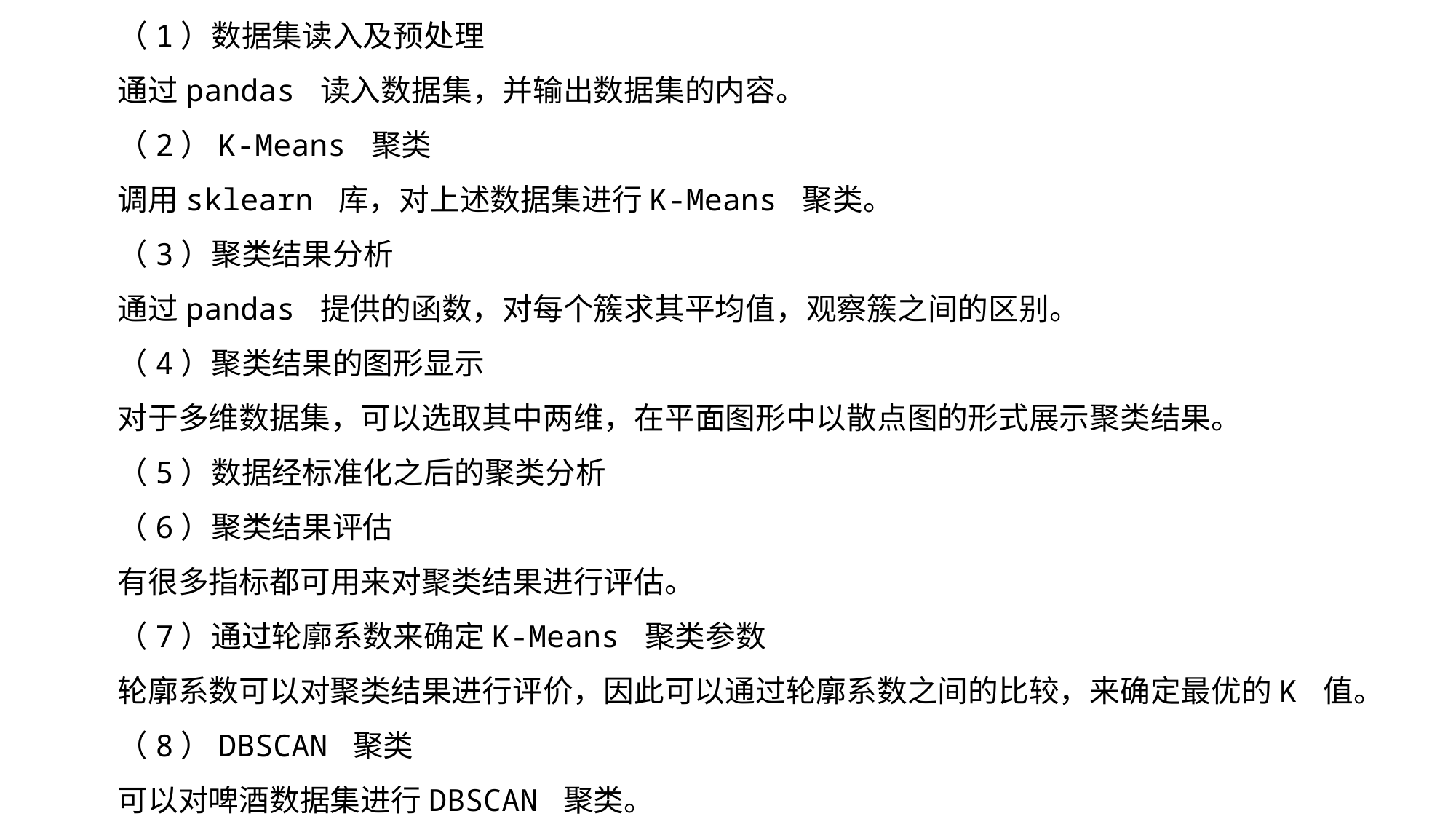

（1）数据集读入及预处理
通过pandas 读入数据集，并输出数据集的内容。
（2）K-Means 聚类
调用sklearn 库，对上述数据集进行K-Means 聚类。
（3）聚类结果分析
通过pandas 提供的函数，对每个簇求其平均值，观察簇之间的区别。
（4）聚类结果的图形显示
对于多维数据集，可以选取其中两维，在平面图形中以散点图的形式展示聚类结果。
（5）数据经标准化之后的聚类分析
（6）聚类结果评估
有很多指标都可用来对聚类结果进行评估。
（7）通过轮廓系数来确定K-Means 聚类参数
轮廓系数可以对聚类结果进行评价，因此可以通过轮廓系数之间的比较，来确定最优的K 值。
（8）DBSCAN 聚类
可以对啤酒数据集进行DBSCAN 聚类。